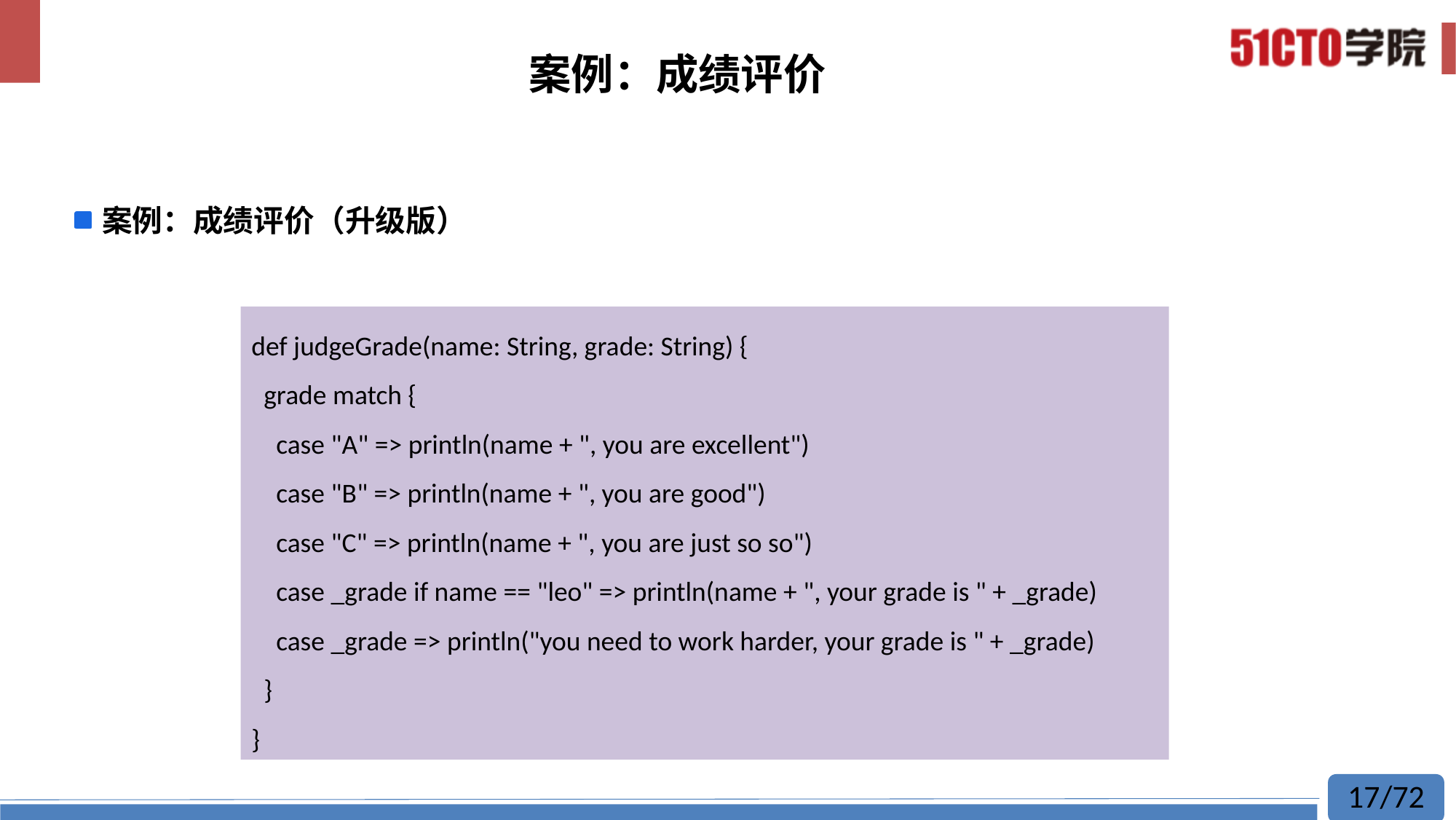

# 案例：成绩评价
案例：成绩评价（升级版）

def judgeGrade(name: String, grade: String) {
  grade match {
    case "A" => println(name + ", you are excellent")
    case "B" => println(name + ", you are good")
    case "C" => println(name + ", you are just so so")
    case _grade if name == "leo" => println(name + ", your grade is " + _grade)
    case _grade => println("you need to work harder, your grade is " + _grade)
  }
}